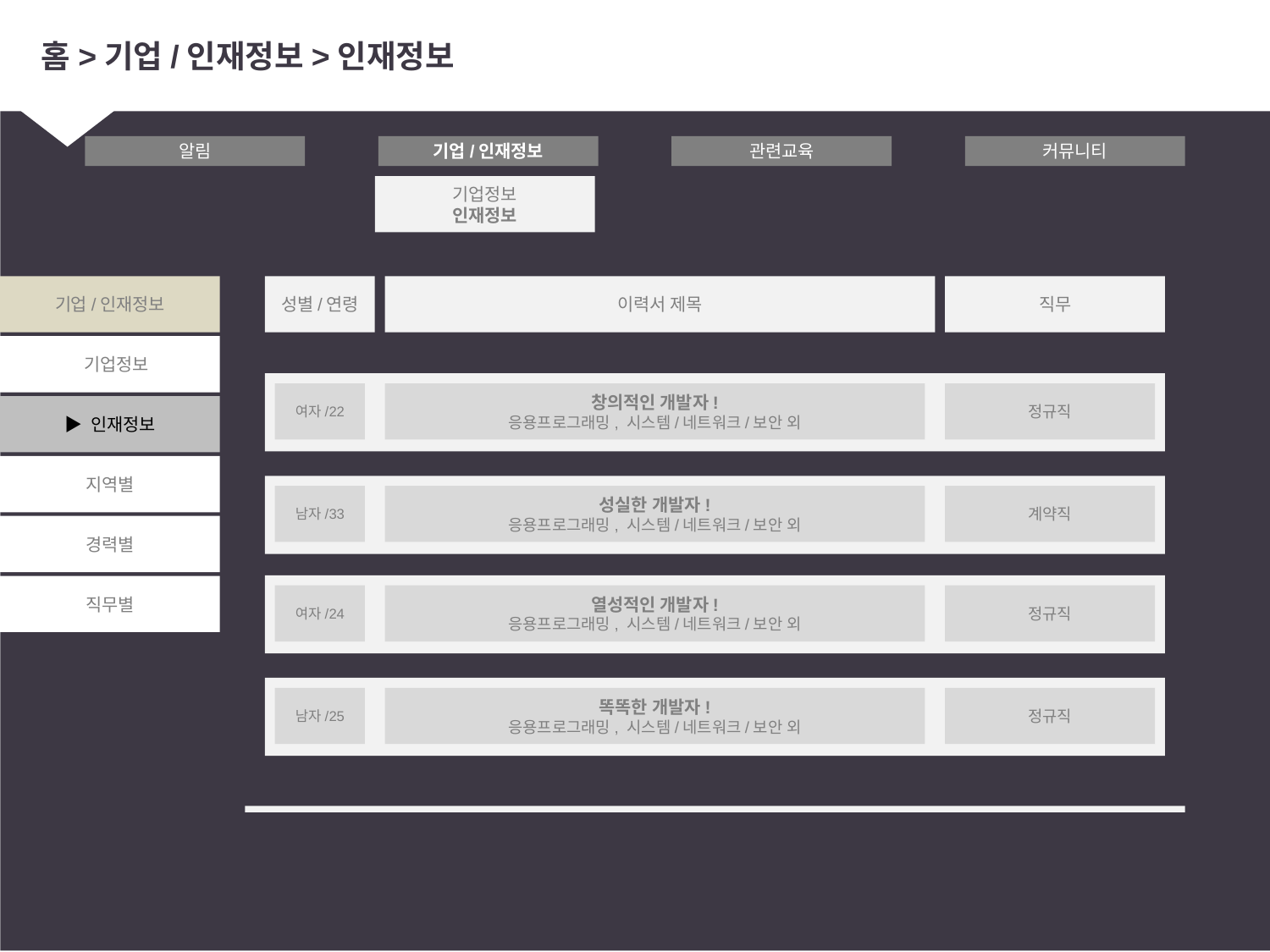

# 홈>기업/인재정보>인재정보
알림
기업/인재정보
관련교육
커뮤니티
기업정보
인재정보
기업/인재정보
성별/연령
이력서 제목
직무
  기업정보

여자/22
창의적인 개발자!
응용프로그래밍, 시스템/네트워크/보안 외
정규직
▶ 인재정보
지역별

남자/33
성실한 개발자!
응용프로그래밍, 시스템/네트워크/보안 외
계약직
경력별

여자/24
열성적인 개발자!
응용프로그래밍, 시스템/네트워크/보안 외
정규직
직무별

남자/25
똑똑한 개발자!
응용프로그래밍, 시스템/네트워크/보안 외
정규직